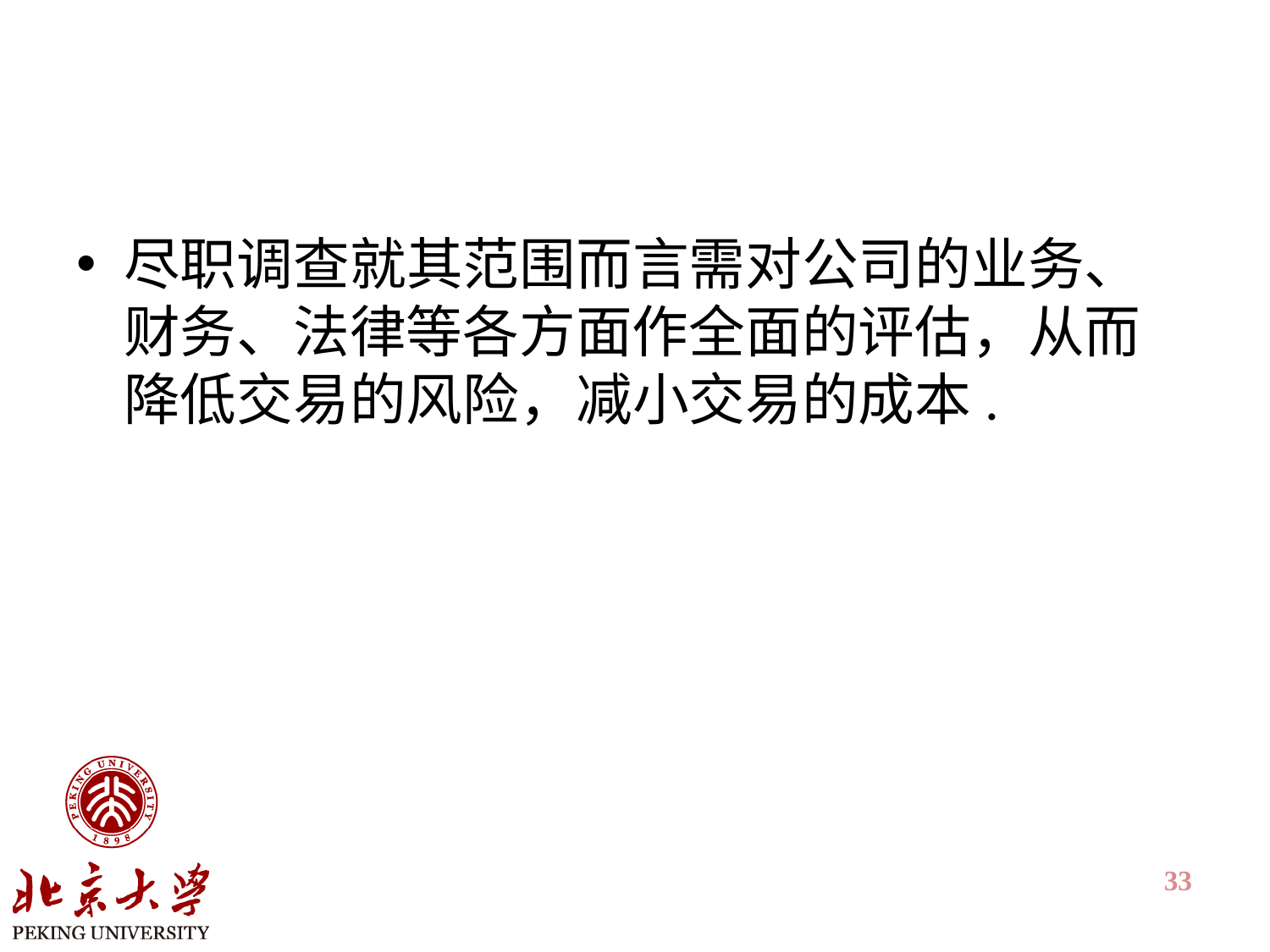

尽职调查就其范围而言需对公司的业务、财务、法律等各方面作全面的评估，从而降低交易的风险，减小交易的成本.
33